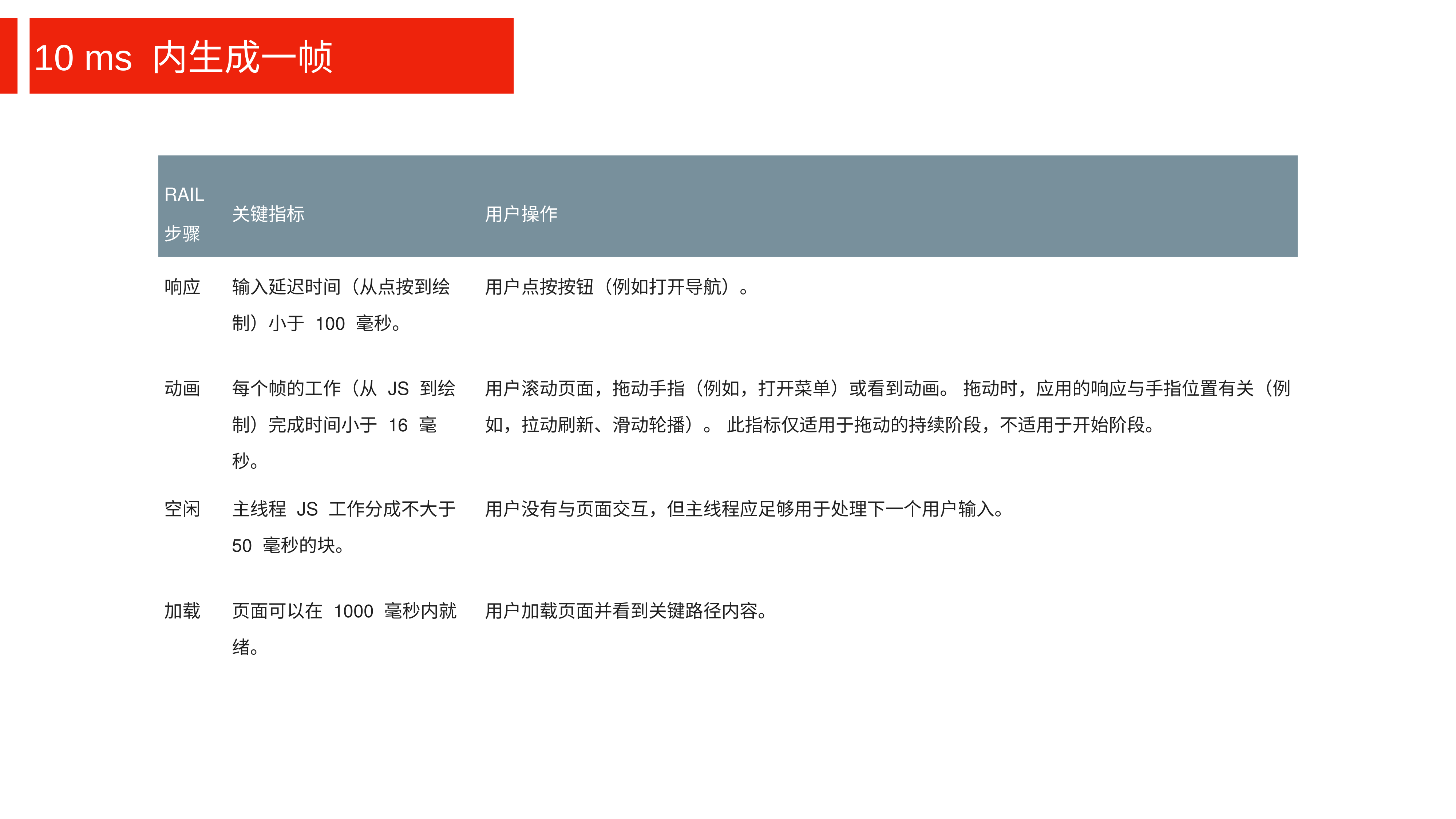

10 ms 内生成一帧
| RAIL 步骤 | 关键指标 | 用户操作 |
| --- | --- | --- |
| 响应 | 输入延迟时间（从点按到绘制）小于 100 毫秒。 | 用户点按按钮（例如打开导航）。 |
| 动画 | 每个帧的工作（从 JS 到绘制）完成时间小于 16 毫秒。 | 用户滚动页面，拖动手指（例如，打开菜单）或看到动画。 拖动时，应用的响应与手指位置有关（例如，拉动刷新、滑动轮播）。 此指标仅适用于拖动的持续阶段，不适用于开始阶段。 |
| 空闲 | 主线程 JS 工作分成不大于 50 毫秒的块。 | 用户没有与页面交互，但主线程应足够用于处理下一个用户输入。 |
| 加载 | 页面可以在 1000 毫秒内就绪。 | 用户加载页面并看到关键路径内容。 |